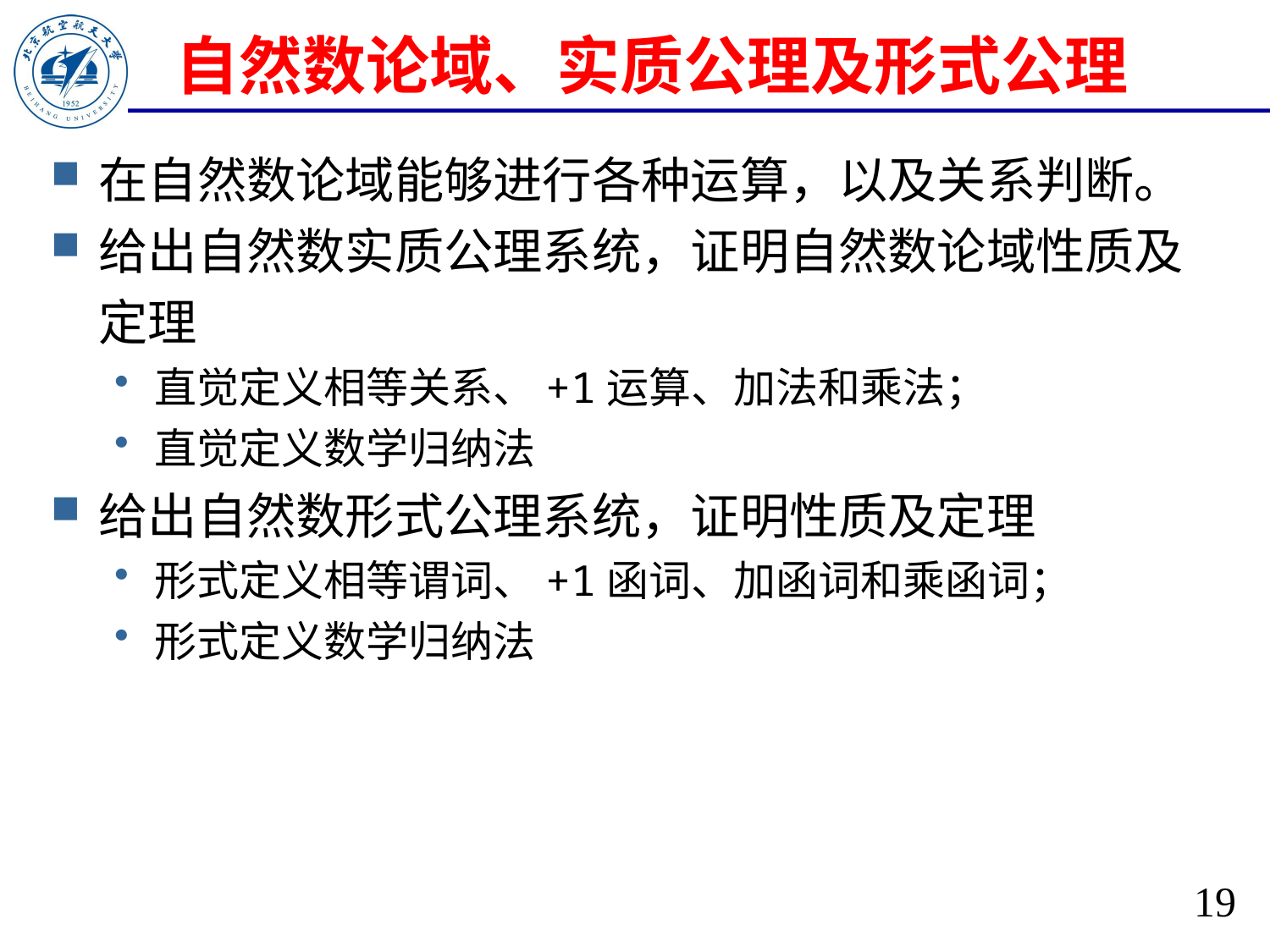

# 自然数论域、实质公理及形式公理
在自然数论域能够进行各种运算，以及关系判断。
给出自然数实质公理系统，证明自然数论域性质及定理
直觉定义相等关系、+1运算、加法和乘法；
直觉定义数学归纳法
给出自然数形式公理系统，证明性质及定理
形式定义相等谓词、+1函词、加函词和乘函词；
形式定义数学归纳法